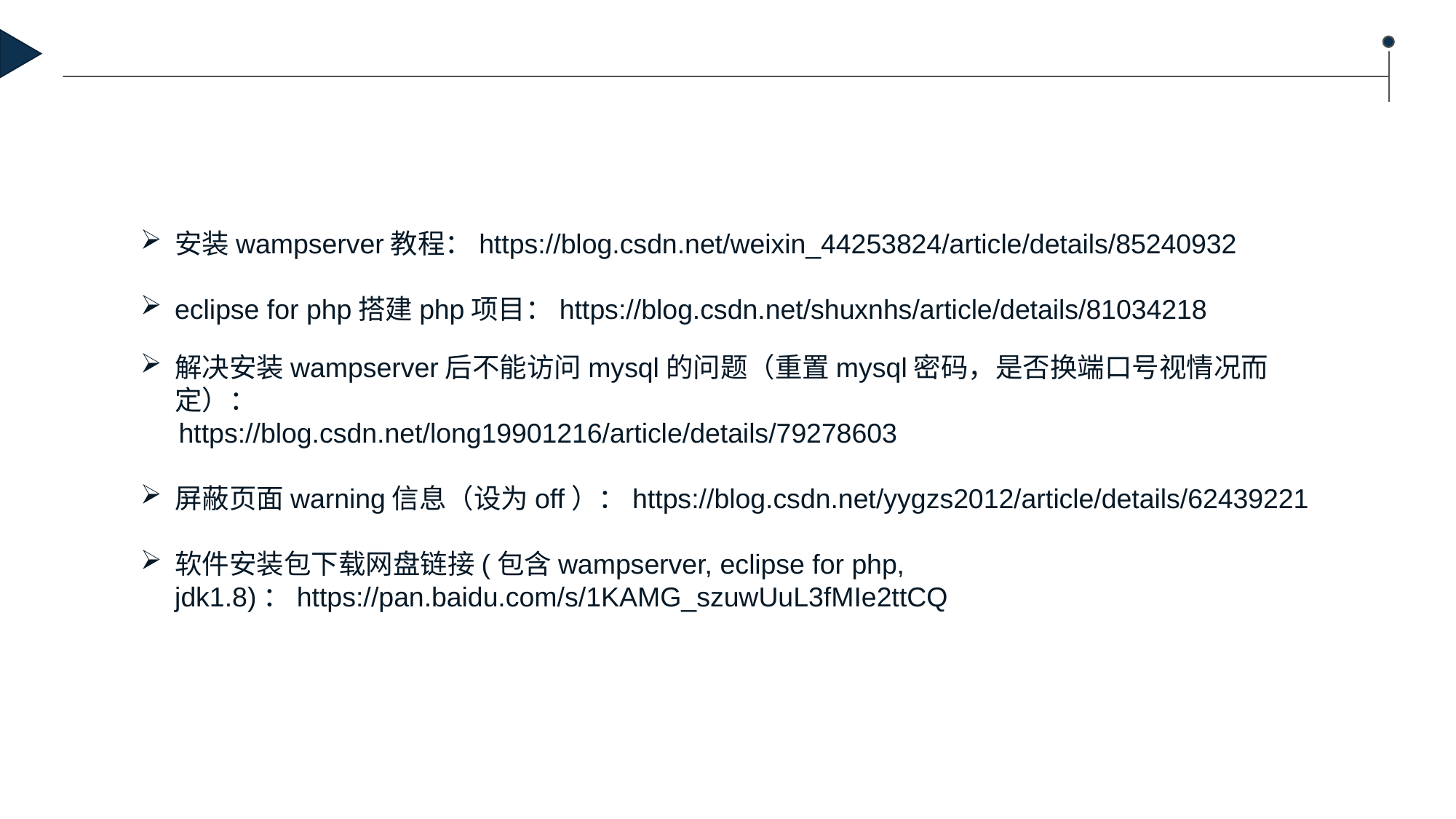

安装wampserver教程：https://blog.csdn.net/weixin_44253824/article/details/85240932

eclipse for php搭建php项目：https://blog.csdn.net/shuxnhs/article/details/81034218

解决安装wampserver后不能访问mysql的问题（重置mysql密码，是否换端口号视情况而定）：
     https://blog.csdn.net/long19901216/article/details/79278603

屏蔽页面warning信息（设为off）：https://blog.csdn.net/yygzs2012/article/details/62439221

软件安装包下载网盘链接(包含wampserver, eclipse for php, jdk1.8)：https://pan.baidu.com/s/1KAMG_szuwUuL3fMIe2ttCQ